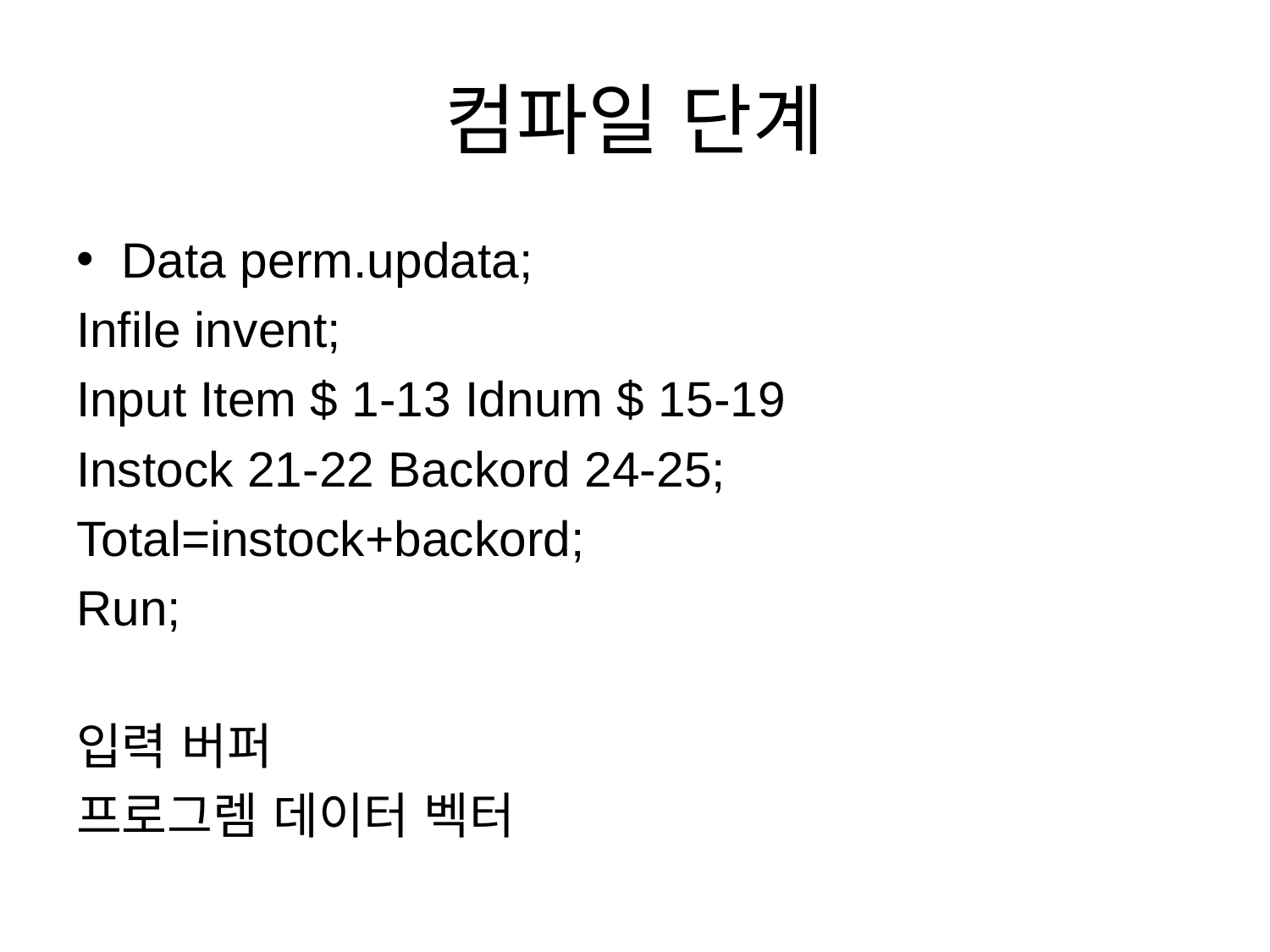

# 컴파일 단계
Data perm.updata;
Infile invent;
Input Item $ 1-13 Idnum $ 15-19
Instock 21-22 Backord 24-25;
Total=instock+backord;
Run;

입력 버퍼
프로그렘 데이터 벡터